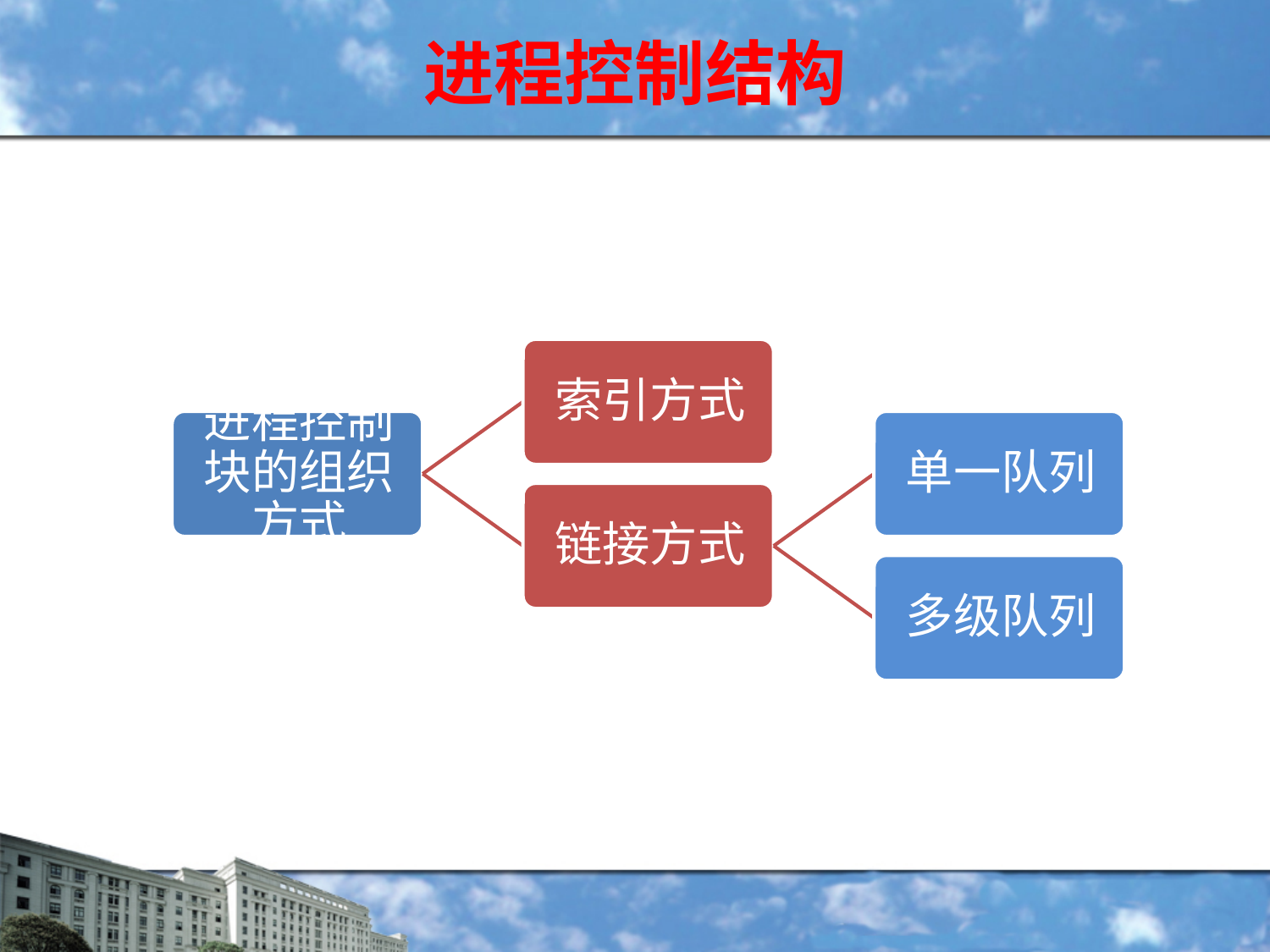

# 进程控制结构
进程控制块的组织方式

索引方式

链接方式

单一队列

多级队列